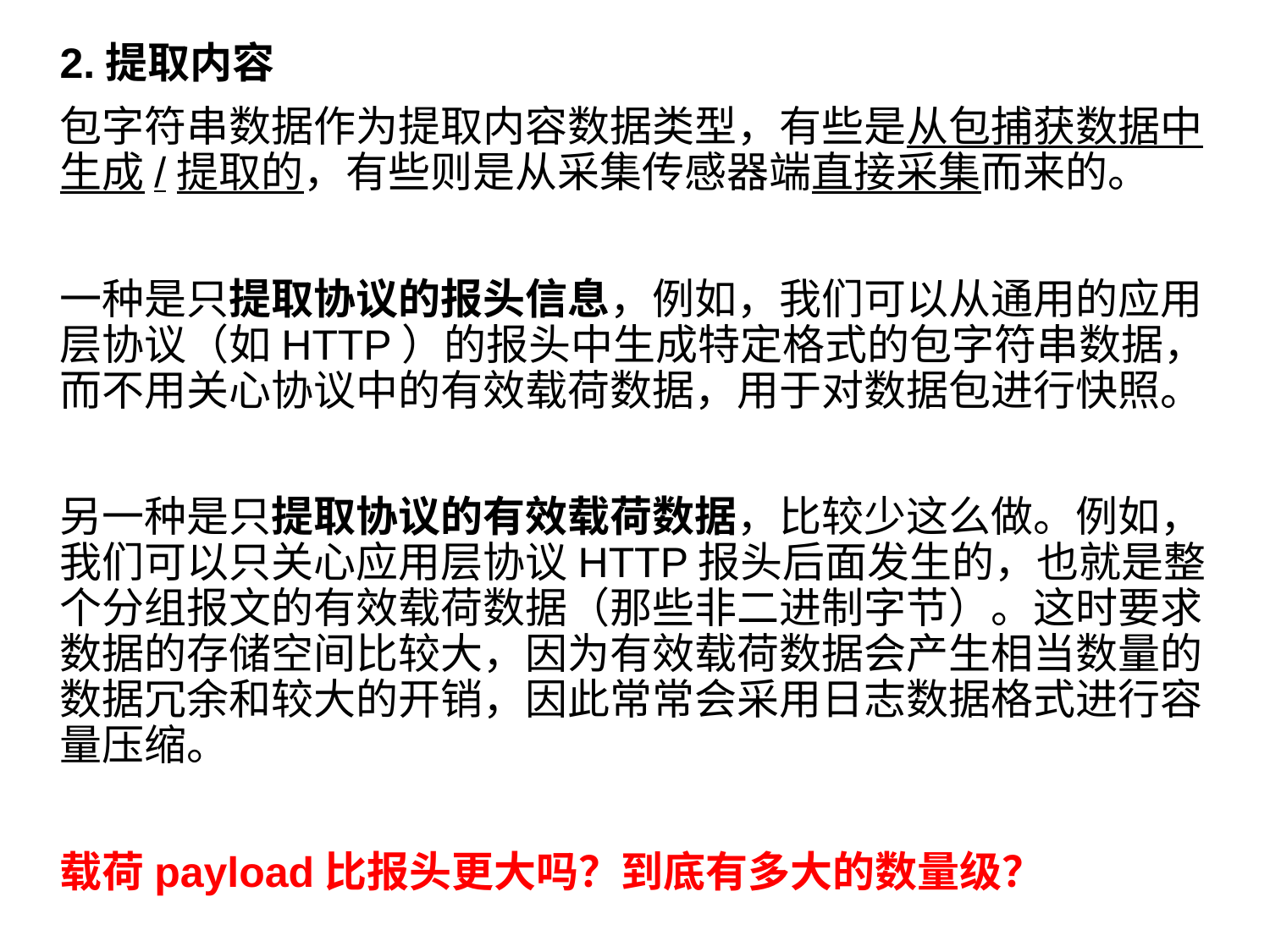

2.提取内容
包字符串数据作为提取内容数据类型，有些是从包捕获数据中生成/提取的，有些则是从采集传感器端直接采集而来的。

一种是只提取协议的报头信息，例如，我们可以从通用的应用层协议（如HTTP）的报头中生成特定格式的包字符串数据，而不用关心协议中的有效载荷数据，用于对数据包进行快照。

另一种是只提取协议的有效载荷数据，比较少这么做。例如，我们可以只关心应用层协议HTTP报头后面发生的，也就是整个分组报文的有效载荷数据（那些非二进制字节）。这时要求数据的存储空间比较大，因为有效载荷数据会产生相当数量的数据冗余和较大的开销，因此常常会采用日志数据格式进行容量压缩。

载荷payload比报头更大吗？到底有多大的数量级？